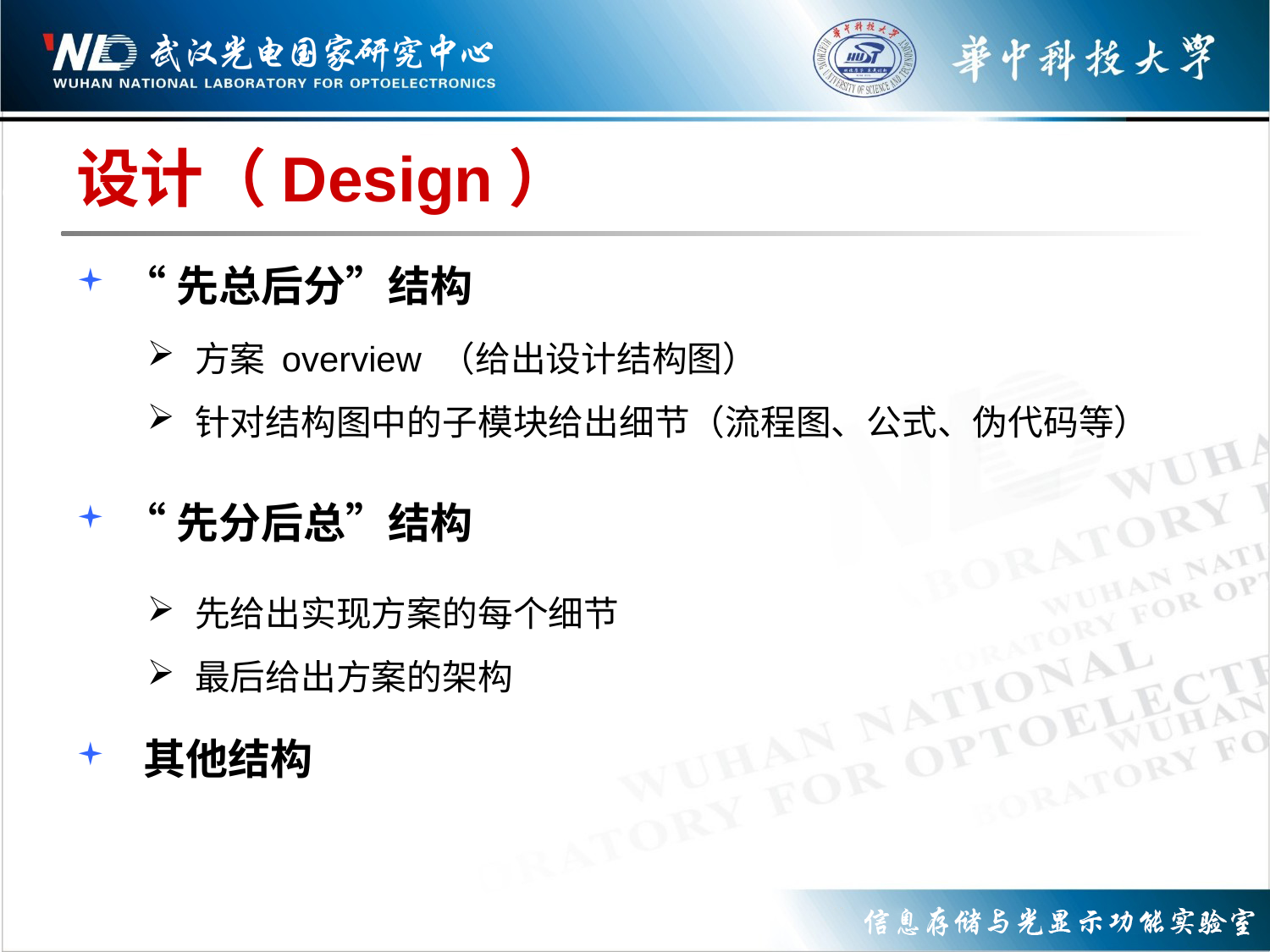

# 设计（Design）

“先总后分”结构

“先分后总”结构

 其他结构

方案 overview （给出设计结构图）
针对结构图中的子模块给出细节（流程图、公式、伪代码等）
先给出实现方案的每个细节
最后给出方案的架构